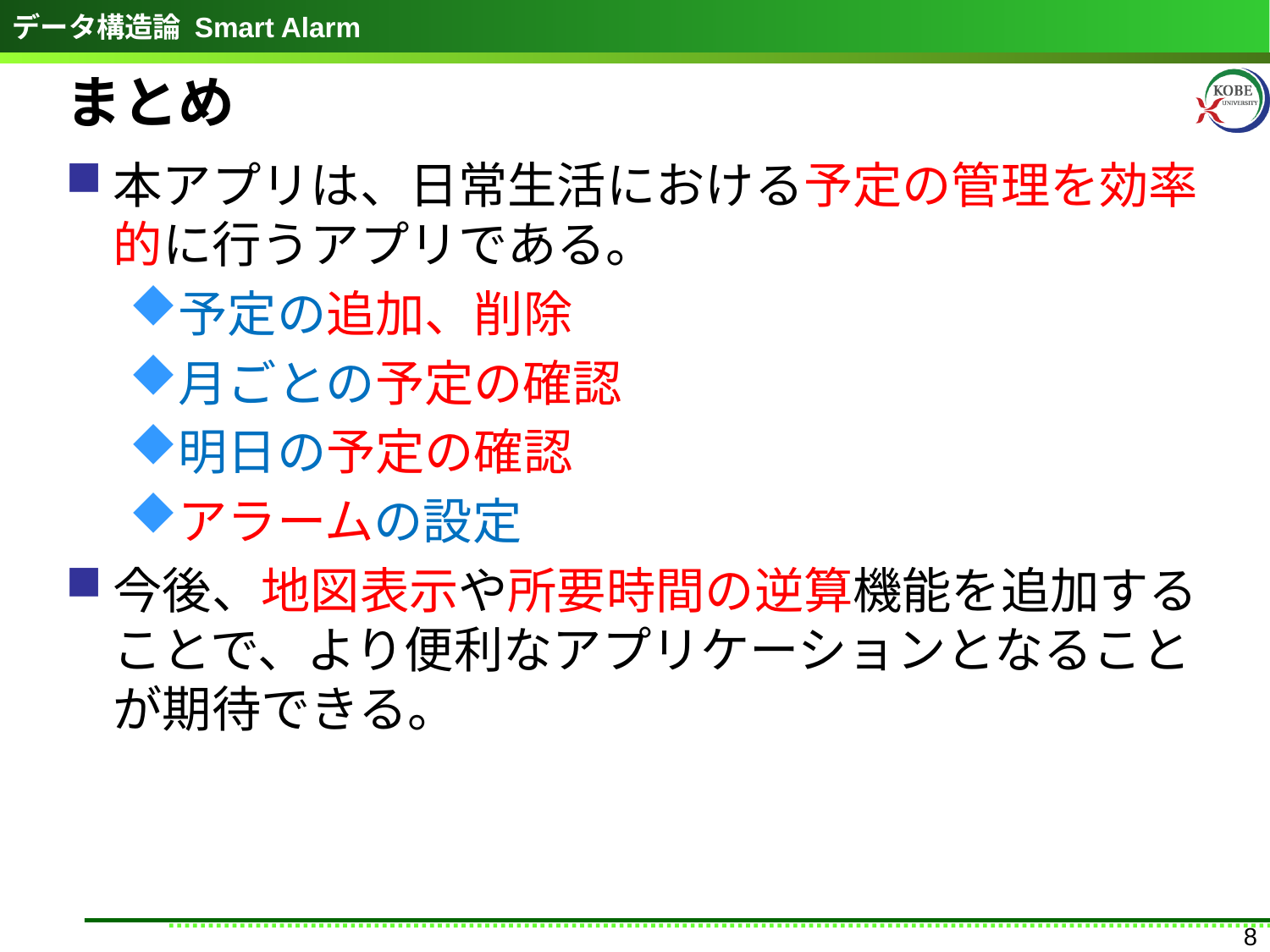

# まとめ
本アプリは、日常生活における予定の管理を効率的に行うアプリである。
予定の追加、削除
月ごとの予定の確認
明日の予定の確認
アラームの設定
今後、地図表示や所要時間の逆算機能を追加することで、より便利なアプリケーションとなることが期待できる。
8